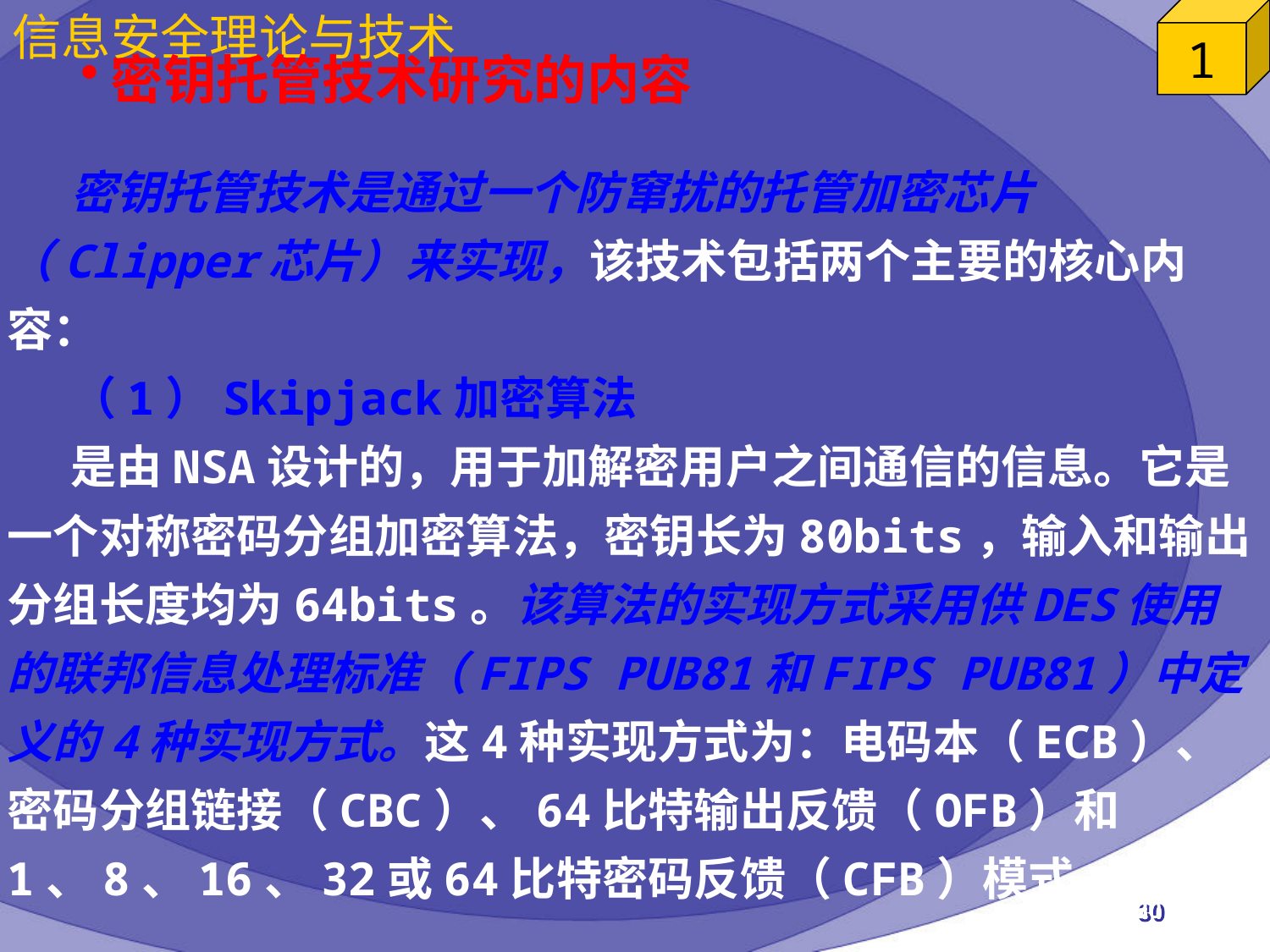

密钥托管技术研究的内容
     密钥托管技术是通过一个防窜扰的托管加密芯片（Clipper芯片）来实现，该技术包括两个主要的核心内容：
     （1）Skipjack加密算法
     是由NSA设计的，用于加解密用户之间通信的信息。它是一个对称密码分组加密算法，密钥长为80bits，输入和输出分组长度均为64bits。该算法的实现方式采用供DES使用的联邦信息处理标准（FIPS PUB81和FIPS PUB81）中定义的4种实现方式。这4种实现方式为：电码本（ECB）、密码分组链接（CBC）、64比特输出反馈（OFB）和1、8、16、32或64比特密码反馈（CFB）模式。
2023/4/25
30